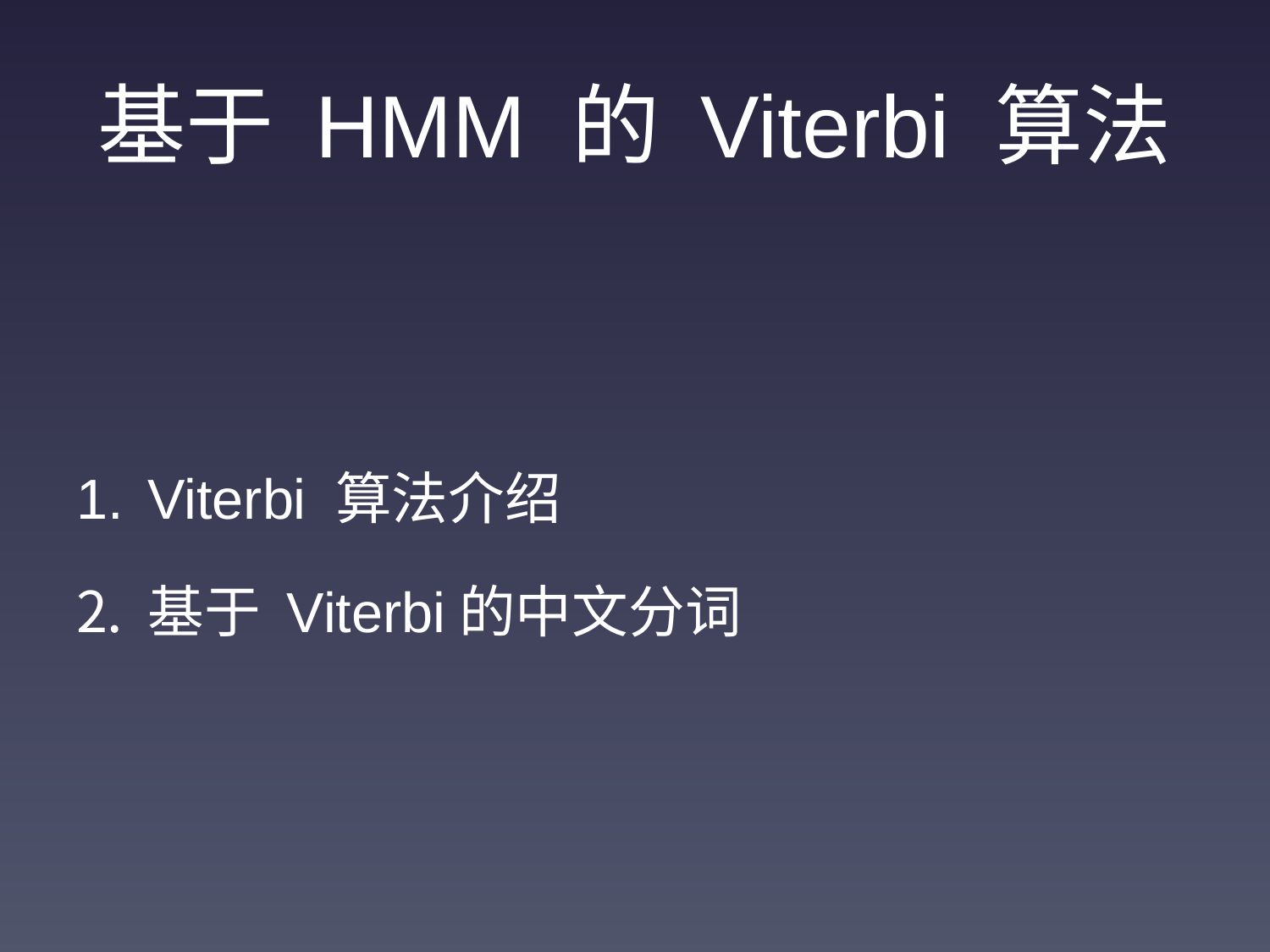

# 基于 HMM 的 Viterbi 算法
Viterbi 算法介绍
基于 Viterbi的中文分词